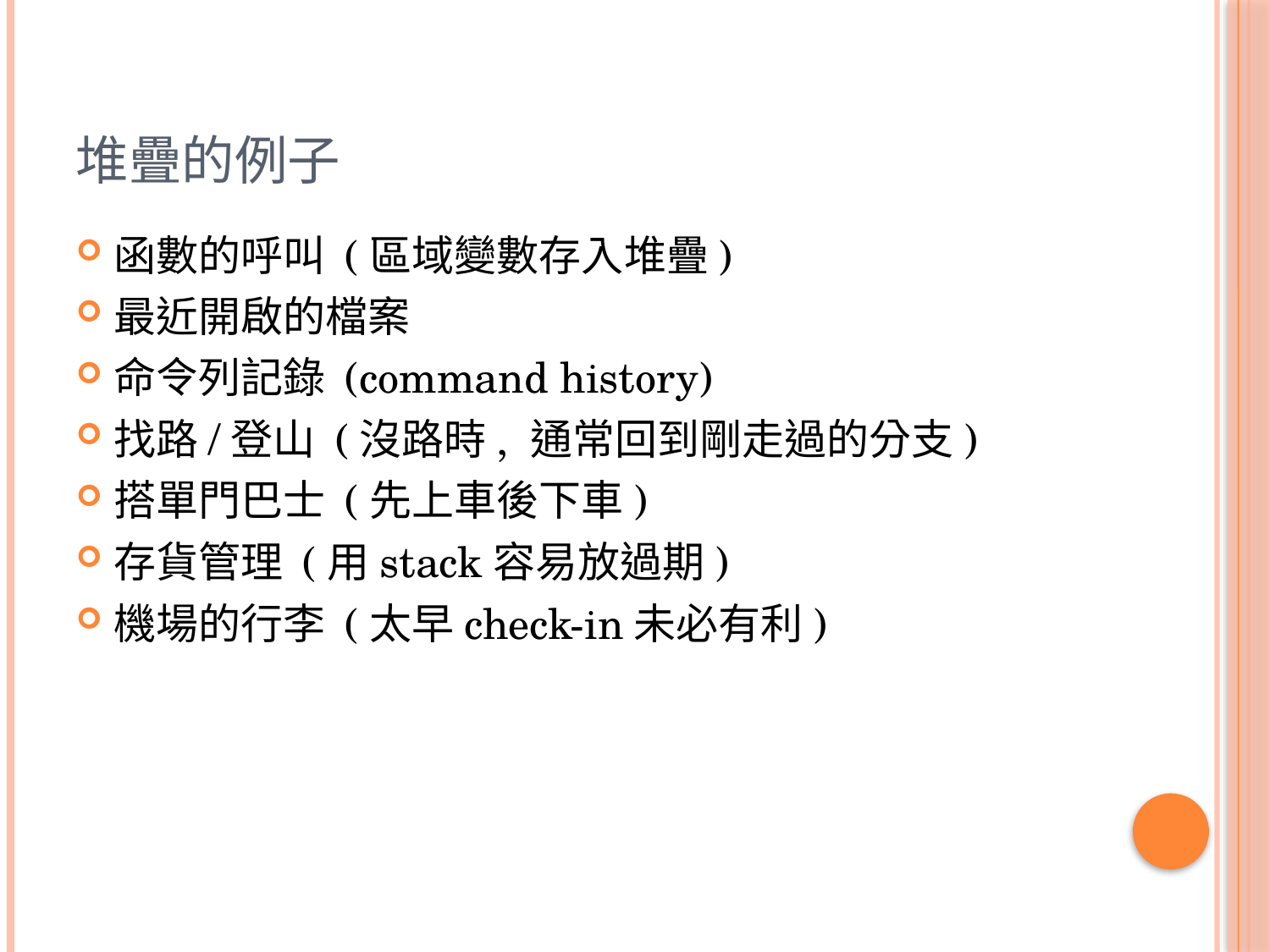

# 堆疊的例子
函數的呼叫 (區域變數存入堆疊)
最近開啟的檔案
命令列記錄 (command history)
找路/登山 (沒路時, 通常回到剛走過的分支)
搭單門巴士 (先上車後下車)
存貨管理 (用stack容易放過期)
機場的行李 (太早check-in未必有利)